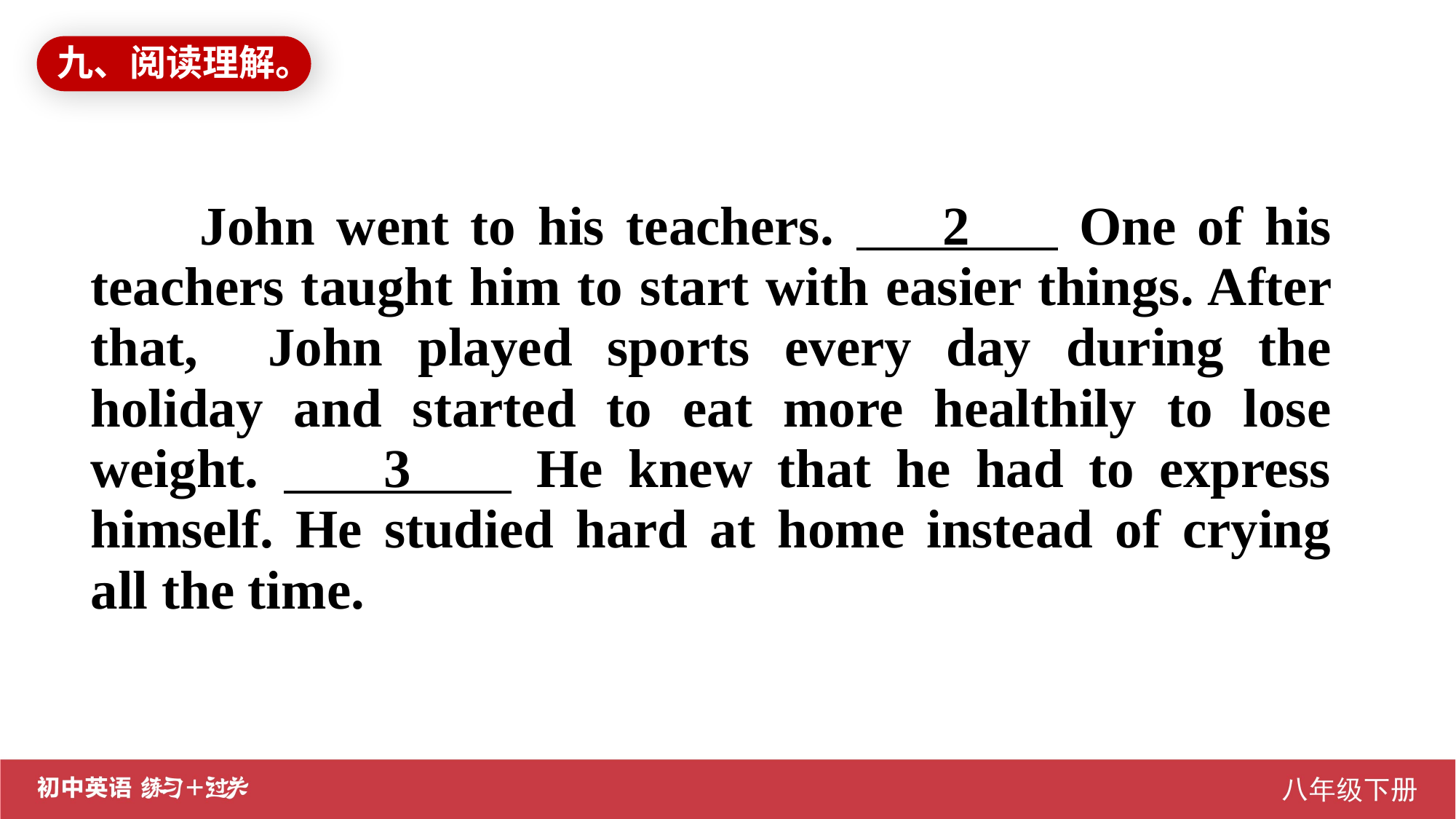

九、阅读理解。

John went to his teachers.     2     One of his teachers taught him to start with easier things. After that,  John played sports every day during the holiday and started to eat more healthily to lose weight.     3     He knew that he had to express himself. He studied hard at home instead of crying all the time.